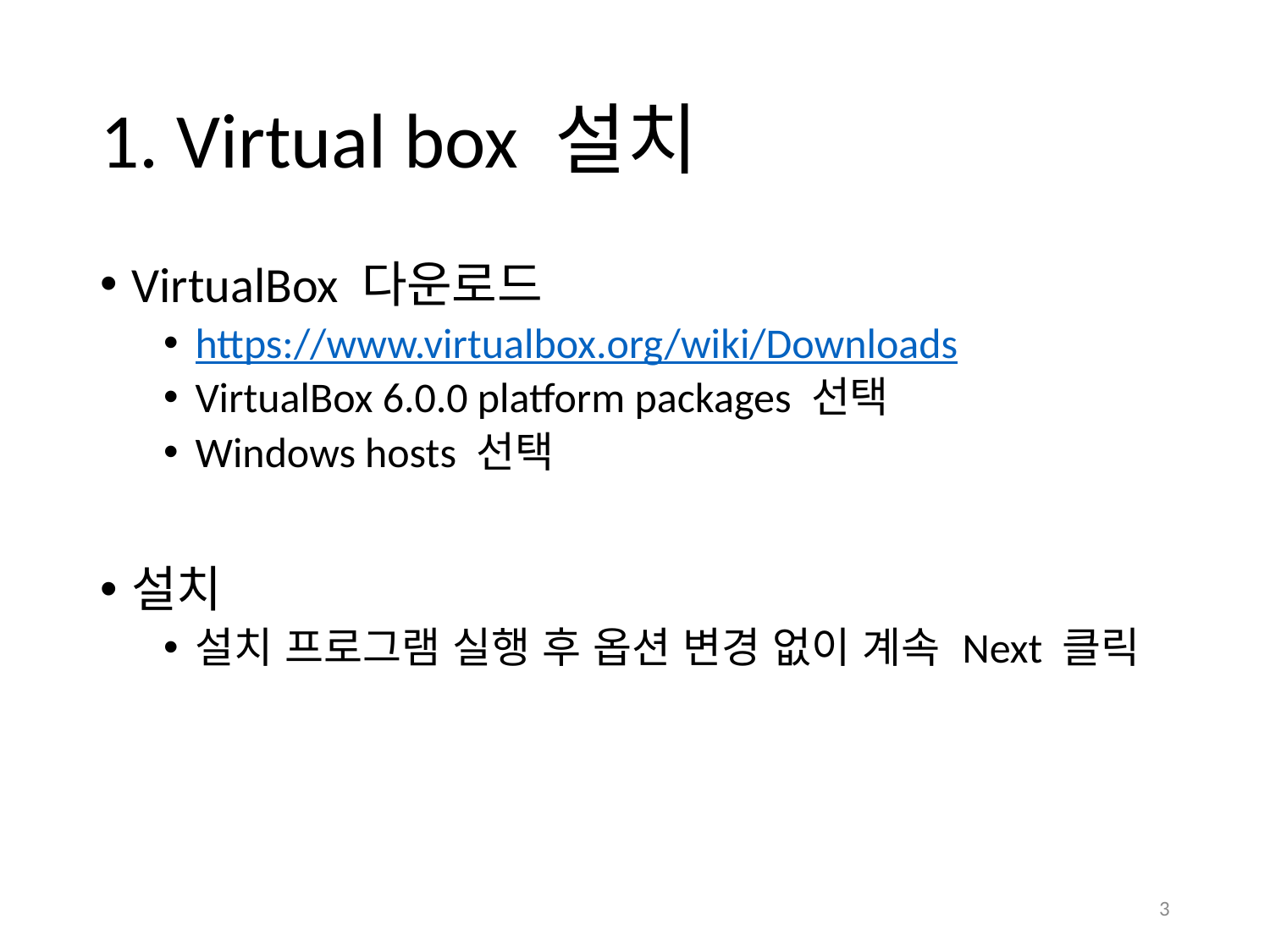

# 1. Virtual box 설치
VirtualBox 다운로드
https://www.virtualbox.org/wiki/Downloads
VirtualBox 6.0.0 platform packages 선택
Windows hosts 선택

설치
설치 프로그램 실행 후 옵션 변경 없이 계속 Next 클릭
3